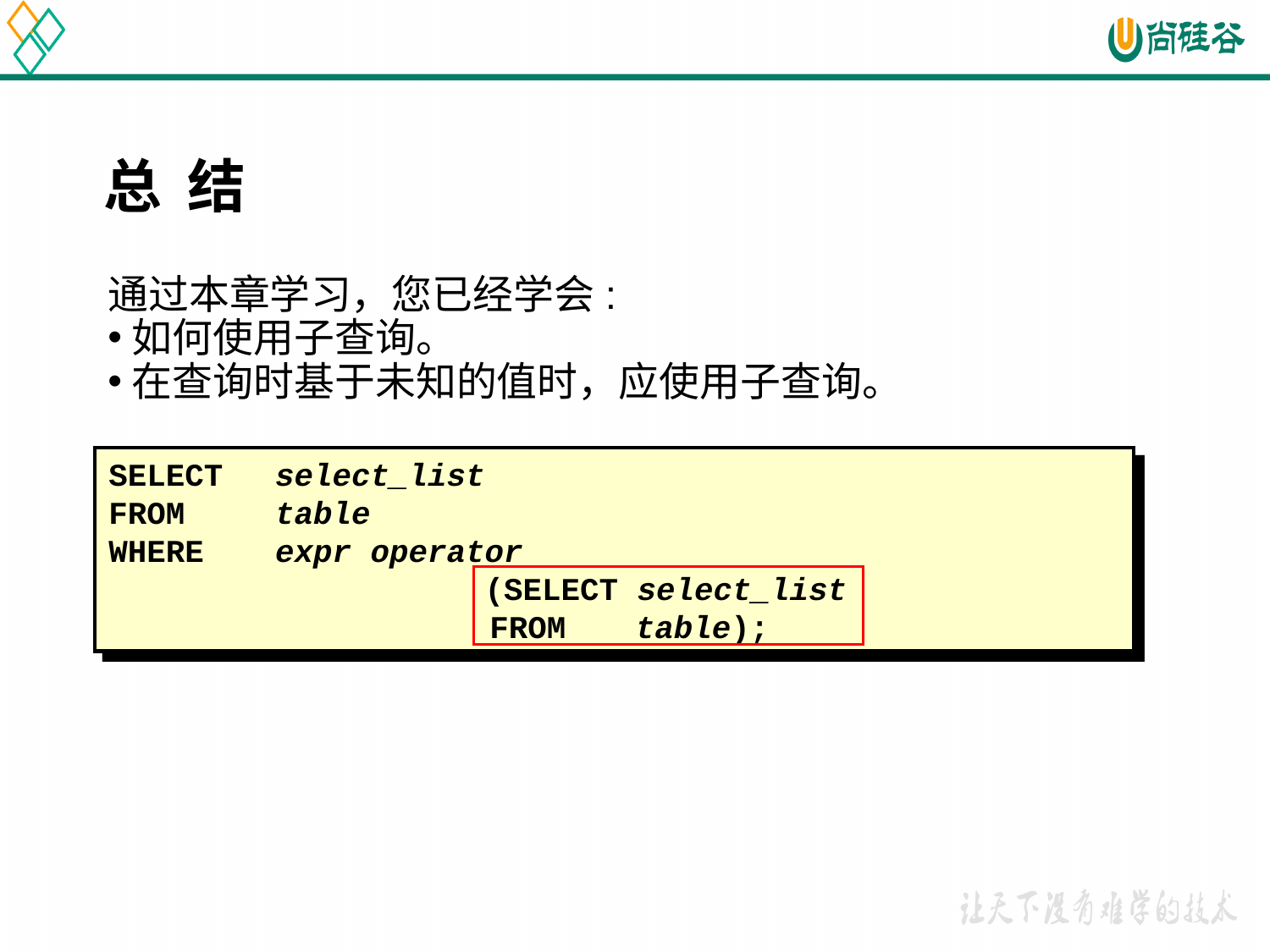

总  结
通过本章学习，您已经学会:
如何使用子查询。
在查询时基于未知的值时，应使用子查询。
SELECT	select_list
FROM	table
WHERE	expr operator
		 (SELECT select_list
	 		FROM	 table);